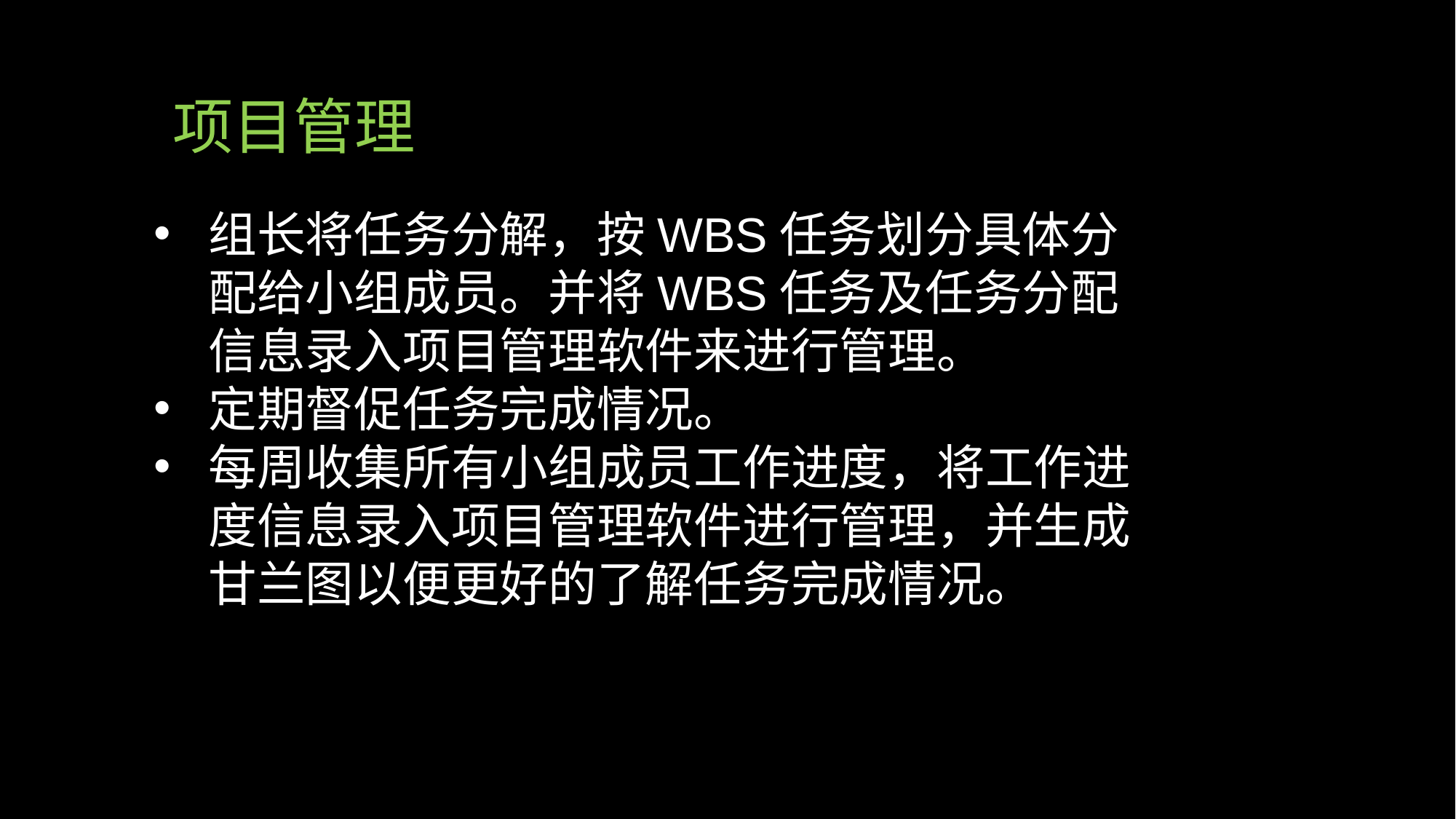

项目管理
组长将任务分解，按WBS任务划分具体分配给小组成员。并将WBS任务及任务分配信息录入项目管理软件来进行管理。
定期督促任务完成情况。
每周收集所有小组成员工作进度，将工作进度信息录入项目管理软件进行管理，并生成甘兰图以便更好的了解任务完成情况。